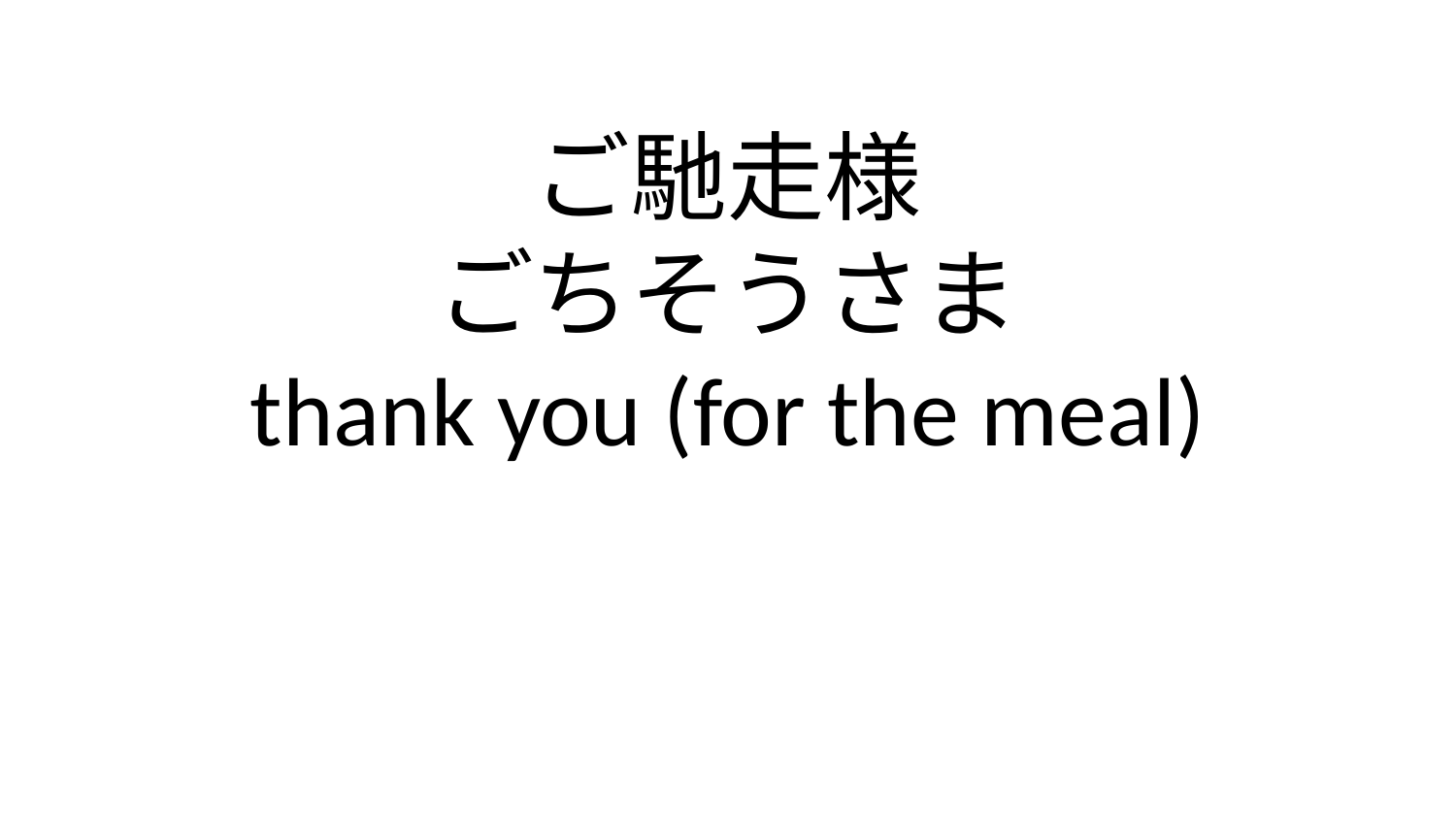

ご馳走様
ごちそうさま
thank you (for the meal)